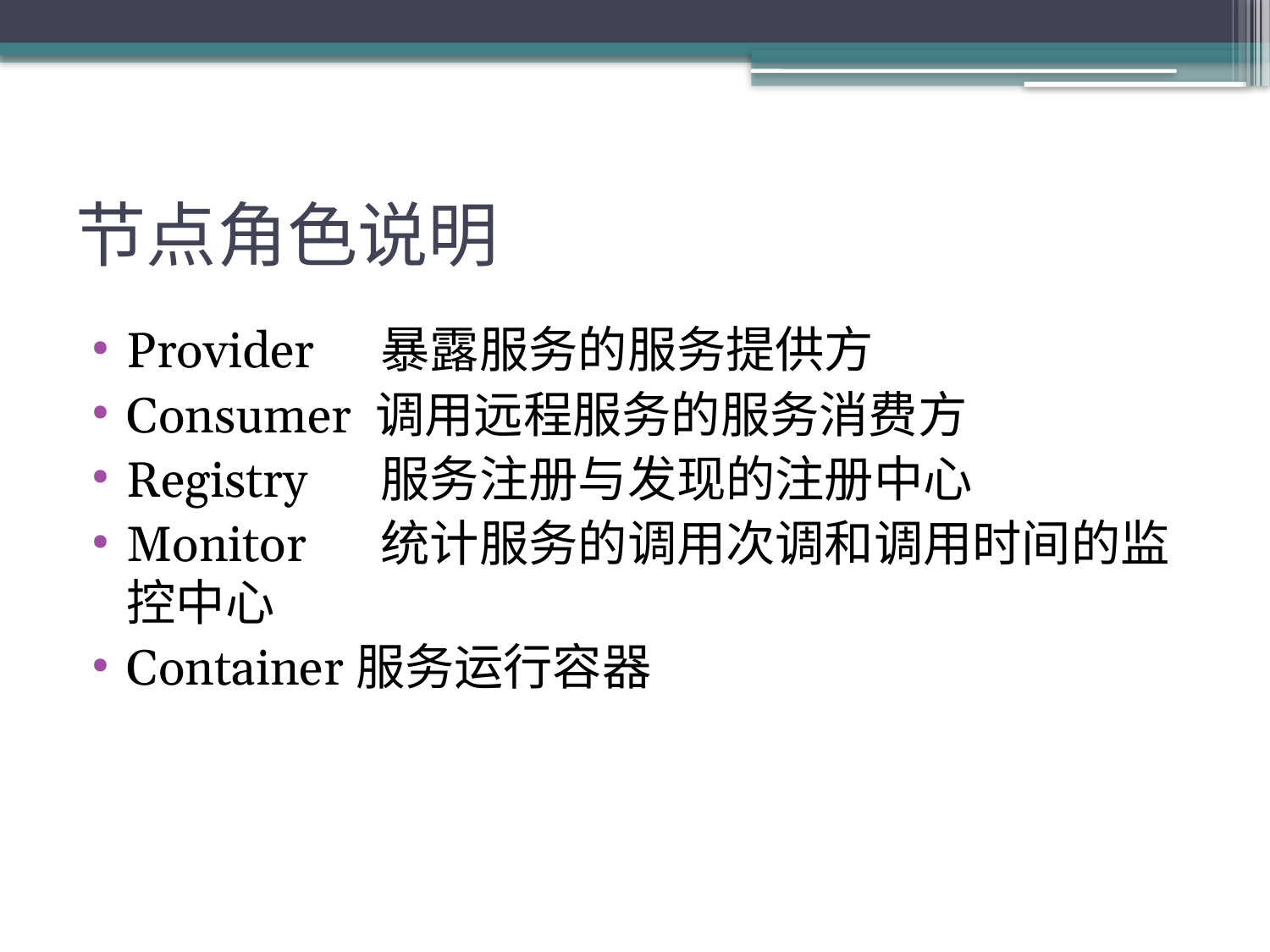

# 节点角色说明
Provider	暴露服务的服务提供方
Consumer 调用远程服务的服务消费方
Registry	服务注册与发现的注册中心
Monitor	统计服务的调用次调和调用时间的监控中心
Container服务运行容器